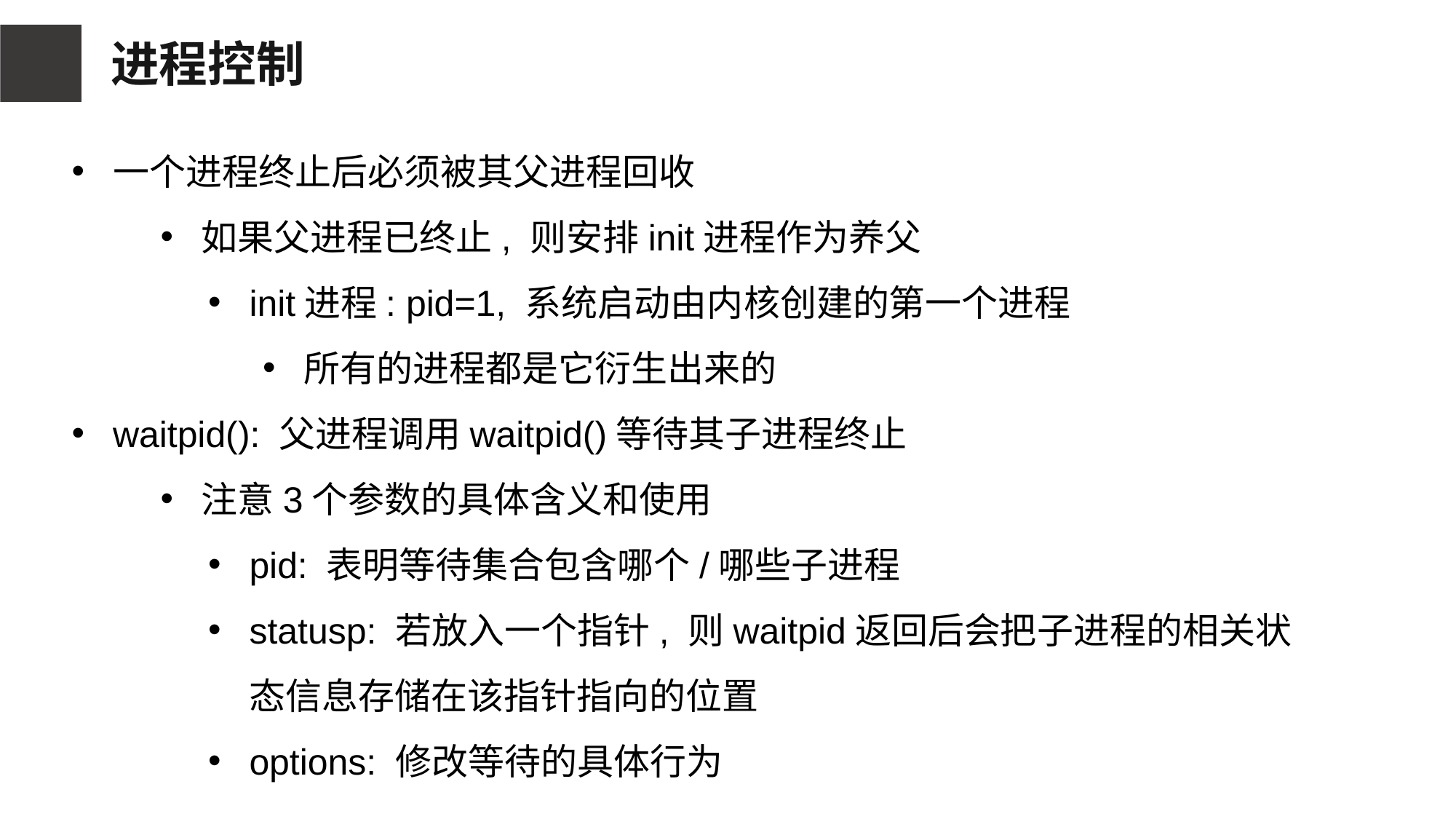

进程控制
一个进程终止后必须被其父进程回收
如果父进程已终止, 则安排init进程作为养父
init进程: pid=1, 系统启动由内核创建的第一个进程
所有的进程都是它衍生出来的
waitpid(): 父进程调用waitpid()等待其子进程终止
注意3个参数的具体含义和使用
pid: 表明等待集合包含哪个/哪些子进程
statusp: 若放入一个指针, 则waitpid返回后会把子进程的相关状态信息存储在该指针指向的位置
options: 修改等待的具体行为